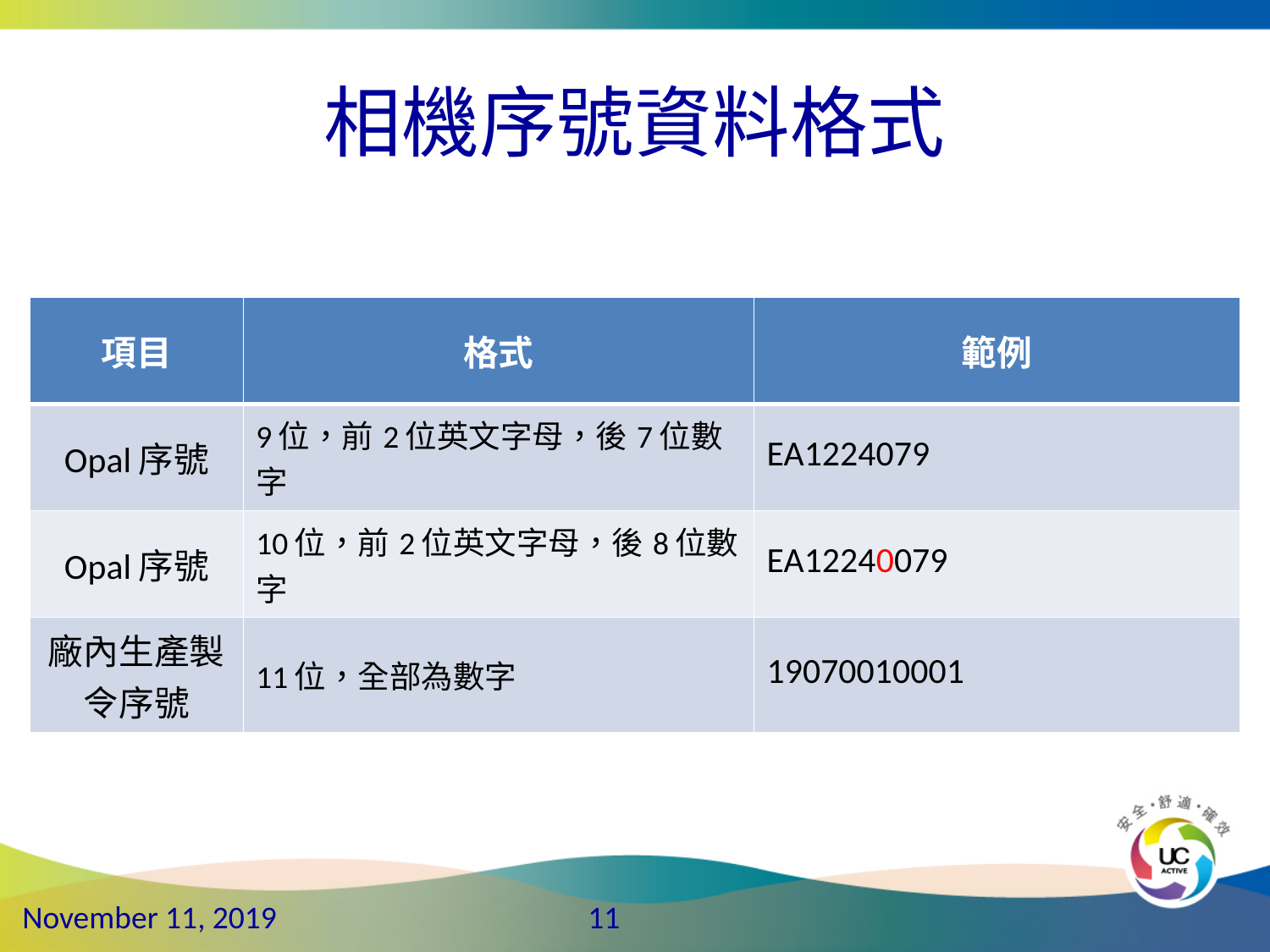

# 相機序號資料格式
| 項目 | 格式 | 範例 |
| --- | --- | --- |
| Opal序號 | 9位，前2位英文字母，後7位數字 | EA1224079 |
| Opal序號 | 10位，前2位英文字母，後8位數字 | EA12240079 |
| 廠內生產製令序號 | 11位，全部為數字 | 19070010001 |